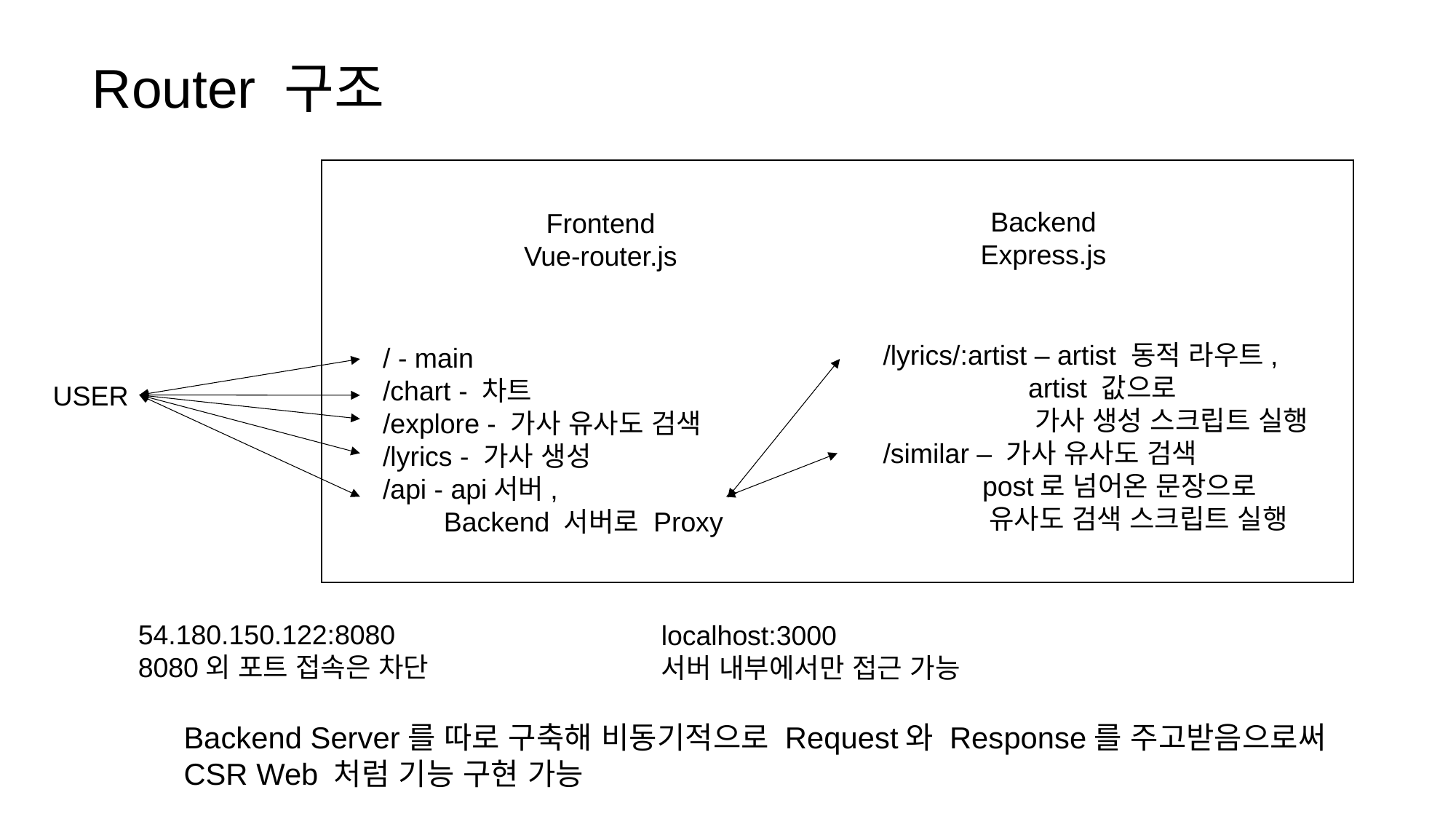

Router 구조

Backend
Express.js
Frontend
Vue-router.js
/lyrics/:artist – artist 동적 라우트,
                   artist 값으로
                   가사 생성 스크립트 실행
/similar – 가사 유사도 검색
             post로 넘어온 문장으로
             유사도 검색 스크립트 실행
/ - main
/chart - 차트
/explore - 가사 유사도 검색
/lyrics - 가사 생성
/api - api서버,
        Backend 서버로 Proxy
USER
54.180.150.122:8080
8080외 포트 접속은 차단
localhost:3000
서버 내부에서만 접근 가능
Backend Server를 따로 구축해 비동기적으로 Request와 Response를 주고받음으로써
CSR Web 처럼 기능 구현 가능